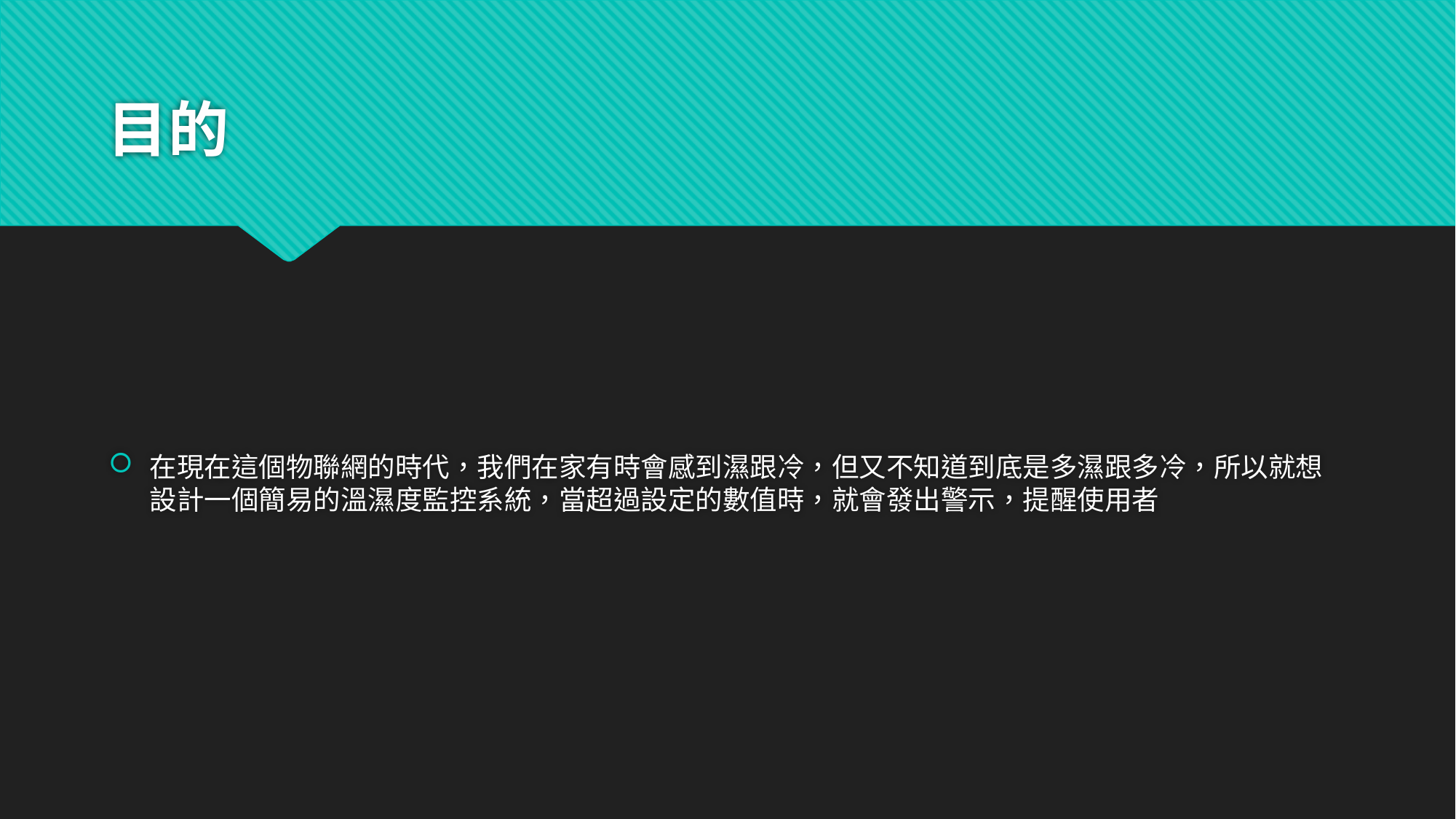

# 目的
在現在這個物聯網的時代，我們在家有時會感到濕跟冷，但又不知道到底是多濕跟多冷，所以就想設計一個簡易的溫濕度監控系統，當超過設定的數值時，就會發出警示，提醒使用者